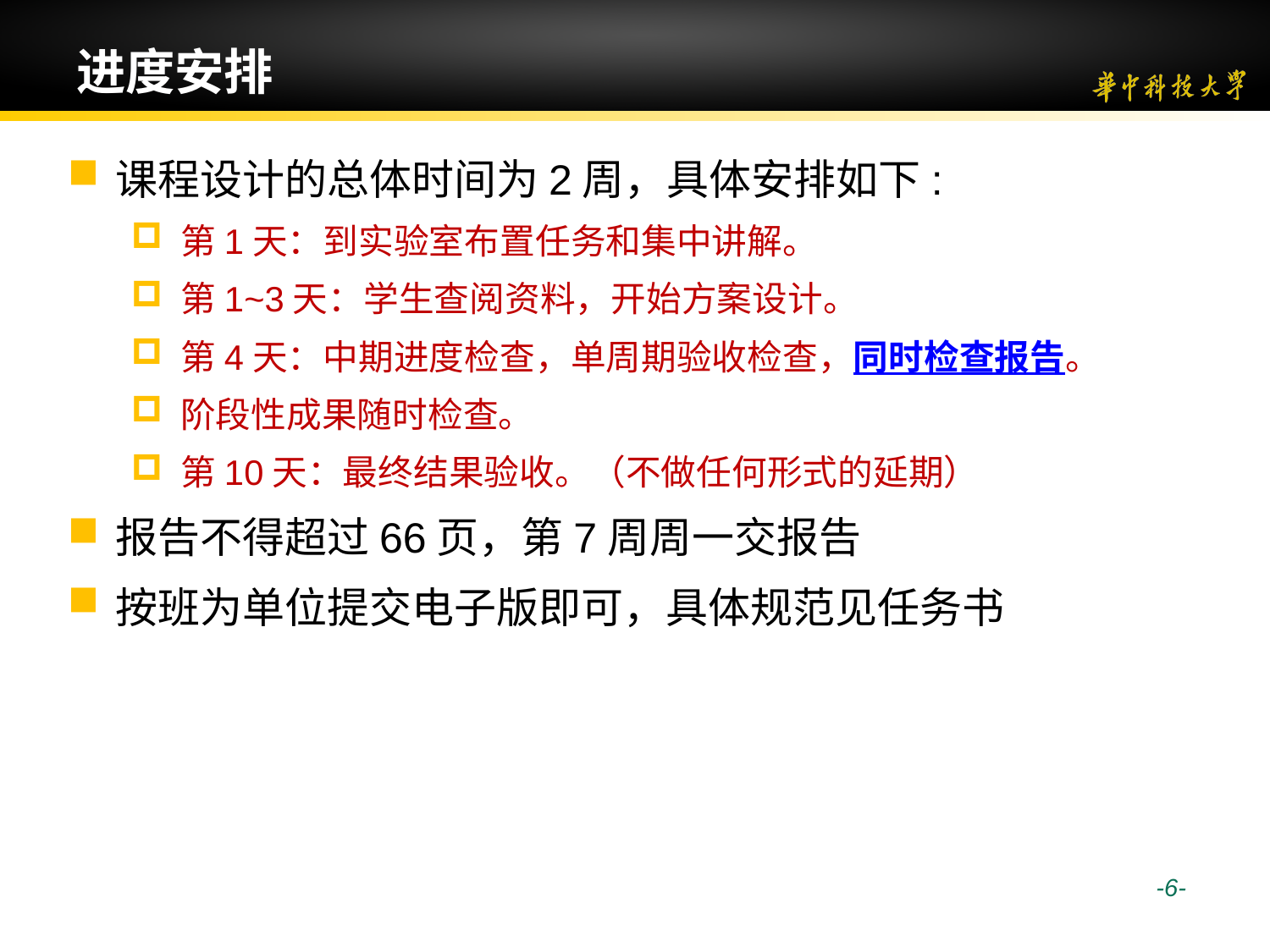

# 进度安排
课程设计的总体时间为2周，具体安排如下:
第1天：到实验室布置任务和集中讲解。
第1~3天：学生查阅资料，开始方案设计。
第4天：中期进度检查，单周期验收检查，同时检查报告。
阶段性成果随时检查。
第10天：最终结果验收。（不做任何形式的延期）
报告不得超过66页，第7周周一交报告
按班为单位提交电子版即可，具体规范见任务书
 -6-